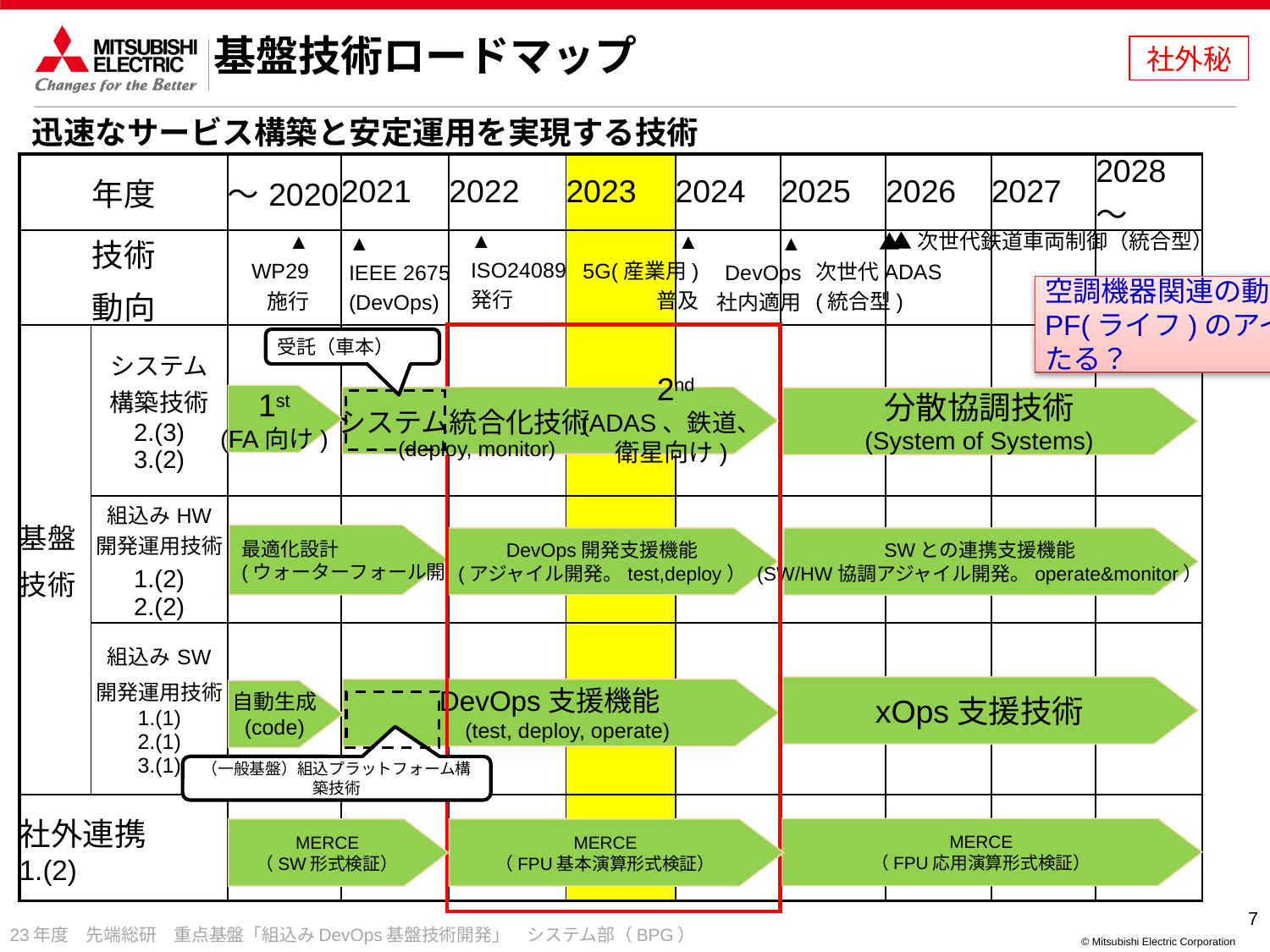

部門内
必須
秘
社外秘
基盤技術ロードマップ
開示範囲：
発本〔発業、各研セ戦略部門、開発関係者、GR以上〕
迅速なサービス構築と安定運用を実現する技術
| 年度 |  | ～2020 | 2021 | 2022 | 2023 | 2024 | 2025 | 2026 | 2027 | 2028～ |
| --- | --- | --- | --- | --- | --- | --- | --- | --- | --- | --- |
| 技術 動向 |  |  |  |  |  |  |  |  |  |  |
| 基盤 技術 | システム 構築技術 2.(3) 3.(2) |  |  |  |  |  |  |  |  |  |
|  | 組込みHW 開発運用技術 1.(2) 2.(2) |  |  |  |  |  |  |  |  |  |
|  | 組込みSW 開発運用技術 1.(1) 2.(1) 3.(1) |  |  |  |  |  |  |  |  |  |
| 社外連携 1.(2) |  |  |  |  |  |  |  |  |  |  |
▲
ISO24089
発行
▲
5G(産業用)
普及
▲次世代鉄道車両制御（統合型）
▲
WP29
施行
　　　▲
次世代ADAS
(統合型)
▲
DevOps
社内適用
▲
IEEE 2675
(DevOps)
空調機器関連の動向追記(あれば)
PF(ライフ)のアイテムがどこに割当たる？

受託（車本）

 2nd
(ADAS、鉄道、
衛星向け)
1st
(FA向け)

分散協調技術
(System of Systems)

システム統合化技術

(deploy, monitor)
[システム部門内]
・部の基盤技術ロードマップでよい。その中でどこにあたるかを示す。
・2021年始まりでなくてもよい。
最適化設計
(ウォーターフォール開発)
DevOps開発支援機能
(アジャイル開発。test,deploy）
SWとの連携支援機能
(SW/HW協調アジャイル開発。operate&monitor）
xOps支援技術
DevOps支援機能
      (test, deploy, operate)
自動生成
(code)

（一般基盤）組込プラットフォーム構築技術
MERCE
（FPU応用演算形式検証）
MERCE
（SW形式検証）
MERCE
（FPU基本演算形式検証）
・少なくとも27年度までの関連する技術開発スケジュールを記載。
・共研で得られる技術、開発については、(共研:○○大)と記載。
（文字サイズは小さくても可。）
・基盤技術ロードマップからの抜粋でも構いません。